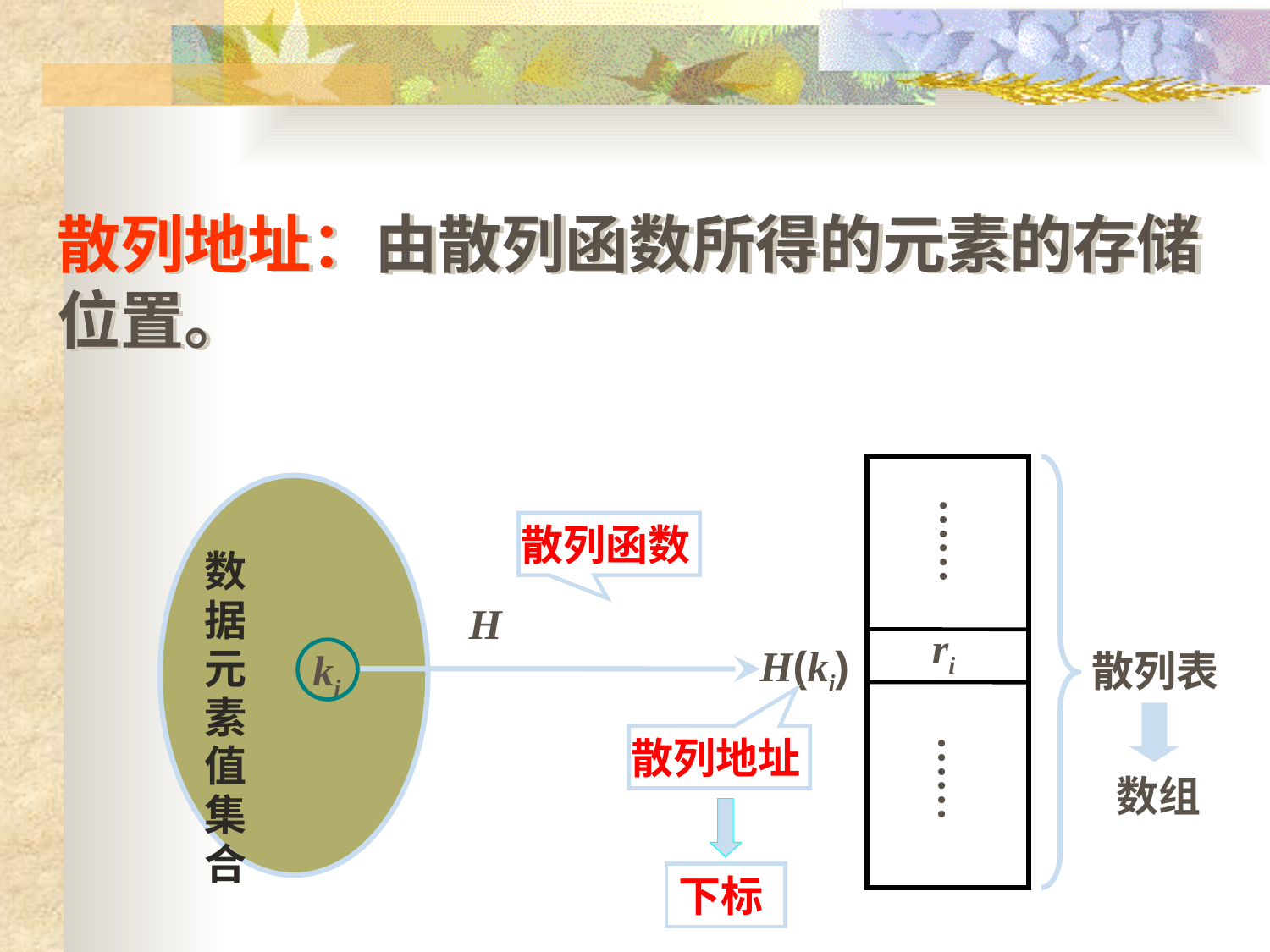

散列地址：由散列函数所得的元素的存储位置。

     ri

散列表

……
散列函数
数据元素值集合
H

H(ki)

ki

数组
散列地址
……

下标